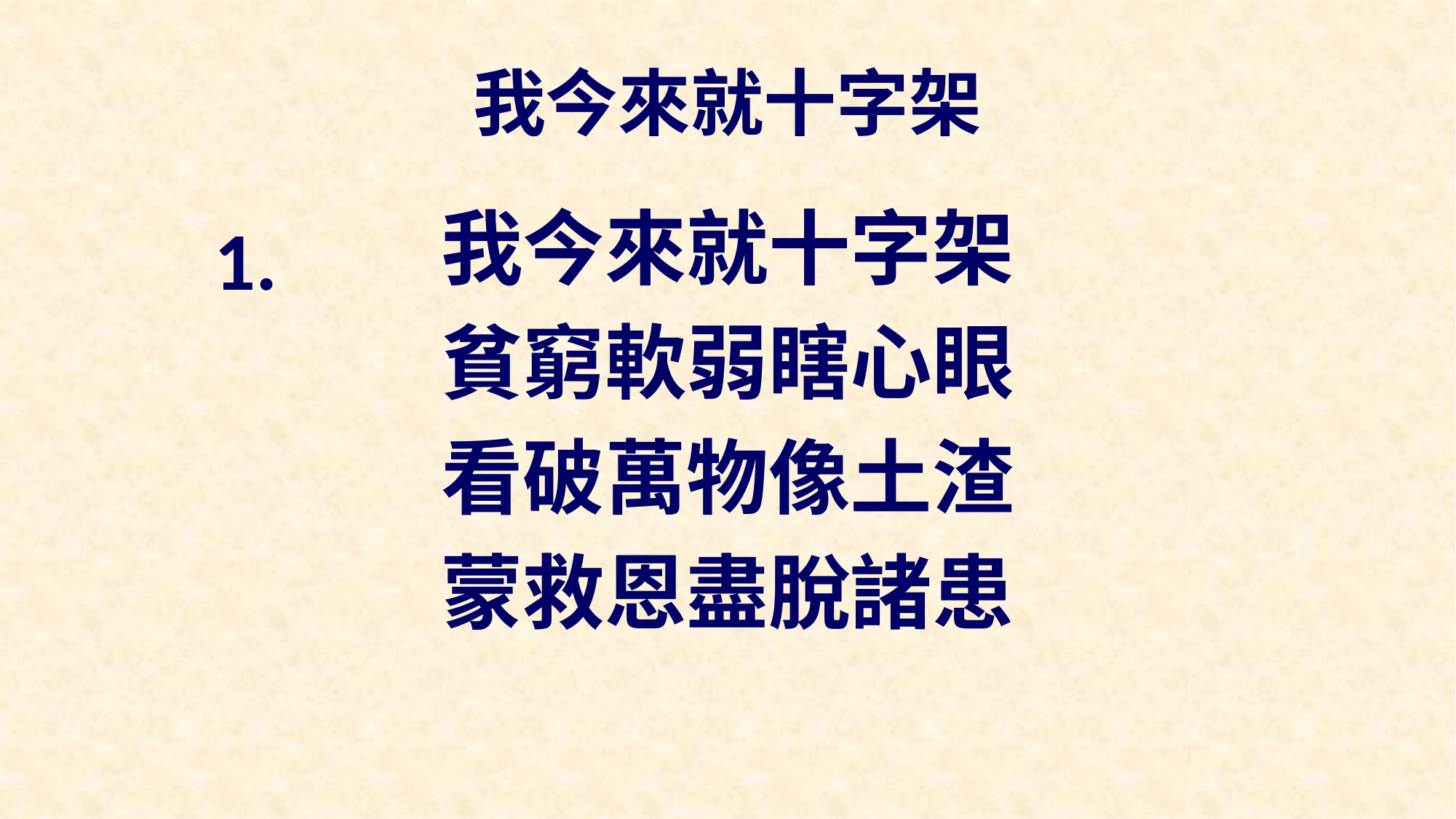

# 我今來就十字架
我今來就十字架
貧窮軟弱瞎心眼
看破萬物像土渣
蒙救恩盡脫諸患
1.